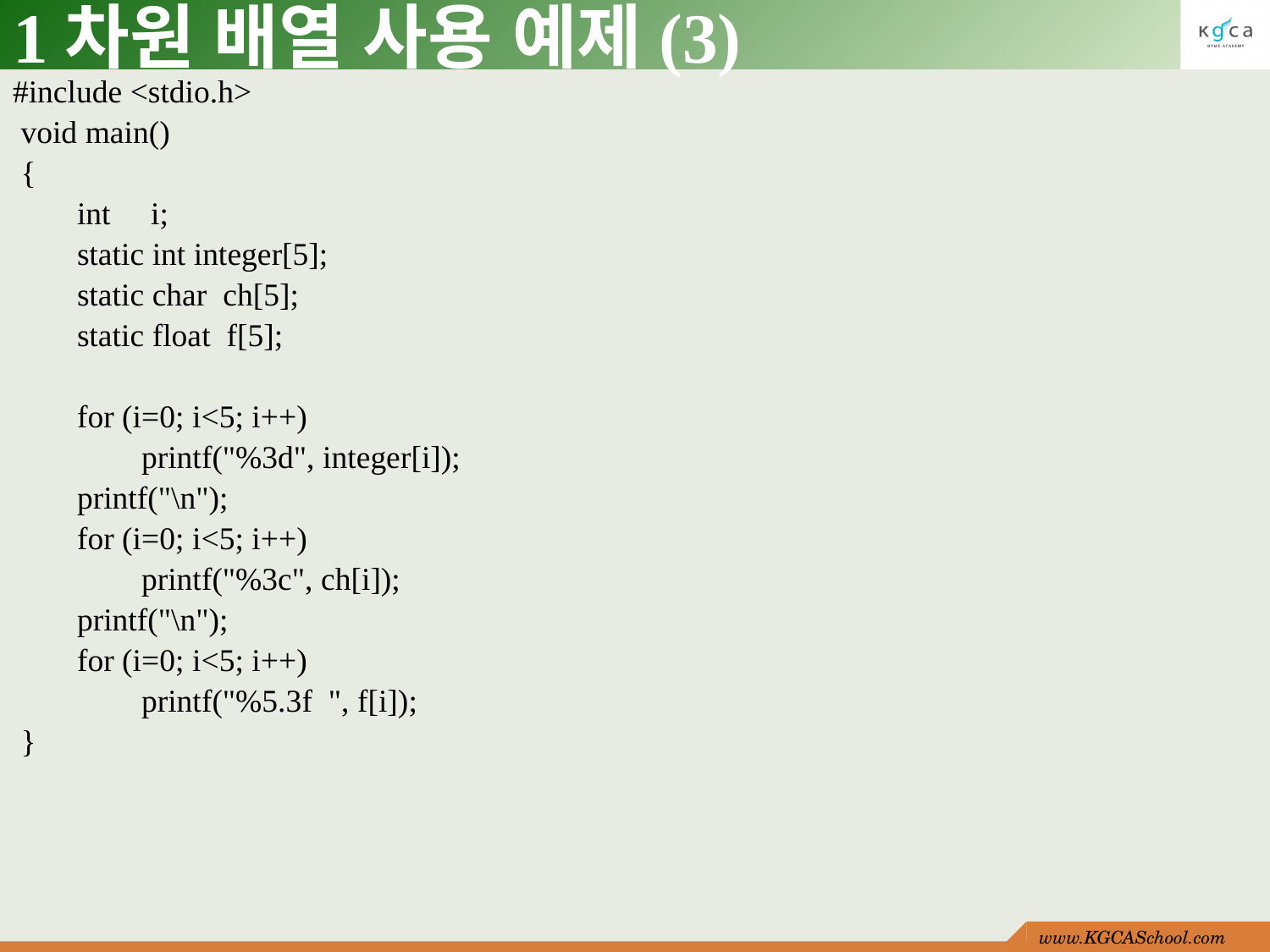

# 1차원 배열 사용 예제(3)
#include <stdio.h>
 void main()
 {
        int     i;
        static int integer[5];
        static char  ch[5];
        static float  f[5];

        for (i=0; i<5; i++)
                printf("%3d", integer[i]);
        printf("\n");
        for (i=0; i<5; i++)
                printf("%3c", ch[i]);
        printf("\n");
        for (i=0; i<5; i++)
                printf("%5.3f  ", f[i]);
 }